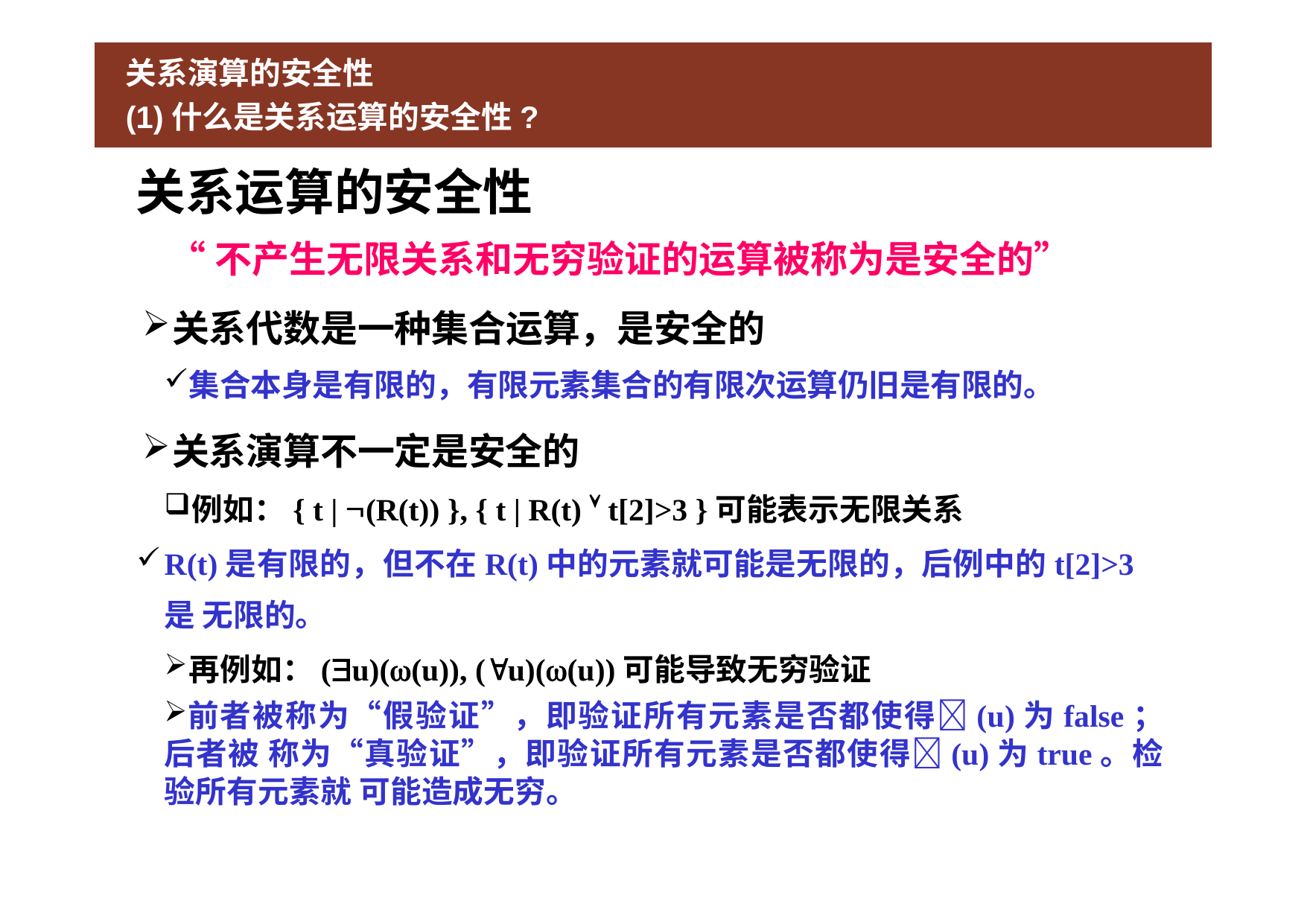

关系演算的安全性
(1)什么是关系运算的安全性?
关系运算的安全性
“不产生无限关系和无穷验证的运算被称为是安全的”
关系代数是一种集合运算，是安全的
集合本身是有限的，有限元素集合的有限次运算仍旧是有限的。
关系演算不一定是安全的
例如：{ t | ¬(R(t)) }, { t | R(t) ∨ t[2]>3 }可能表示无限关系
R(t)是有限的，但不在R(t)中的元素就可能是无限的，后例中的t[2]>3是 无限的。
再例如：(∃u)(ω(u)), (∀u)(ω(u))可能导致无穷验证
前者被称为“假验证”，即验证所有元素是否都使得ω(u)为false；后者被 称为“真验证”，即验证所有元素是否都使得ω(u)为true。检验所有元素就 可能造成无穷。